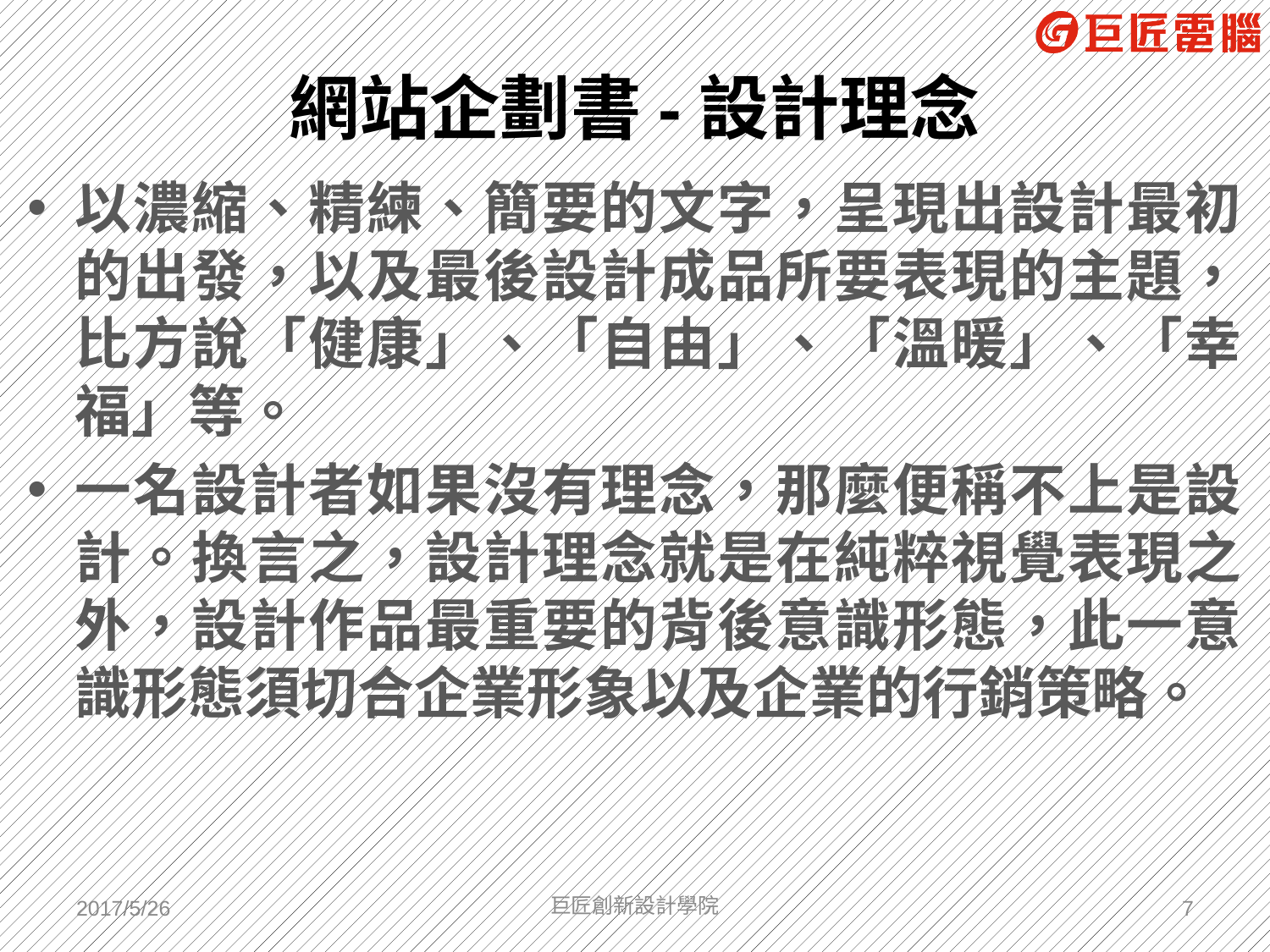

# 網站企劃書-設計理念
以濃縮、精練、簡要的文字，呈現出設計最初的出發，以及最後設計成品所要表現的主題，比方說「健康」、「自由」、「溫暖」、「幸福」等。
一名設計者如果沒有理念，那麼便稱不上是設計。換言之，設計理念就是在純粹視覺表現之外，設計作品最重要的背後意識形態，此一意識形態須切合企業形象以及企業的行銷策略。

2017/5/26
巨匠創新設計學院
7